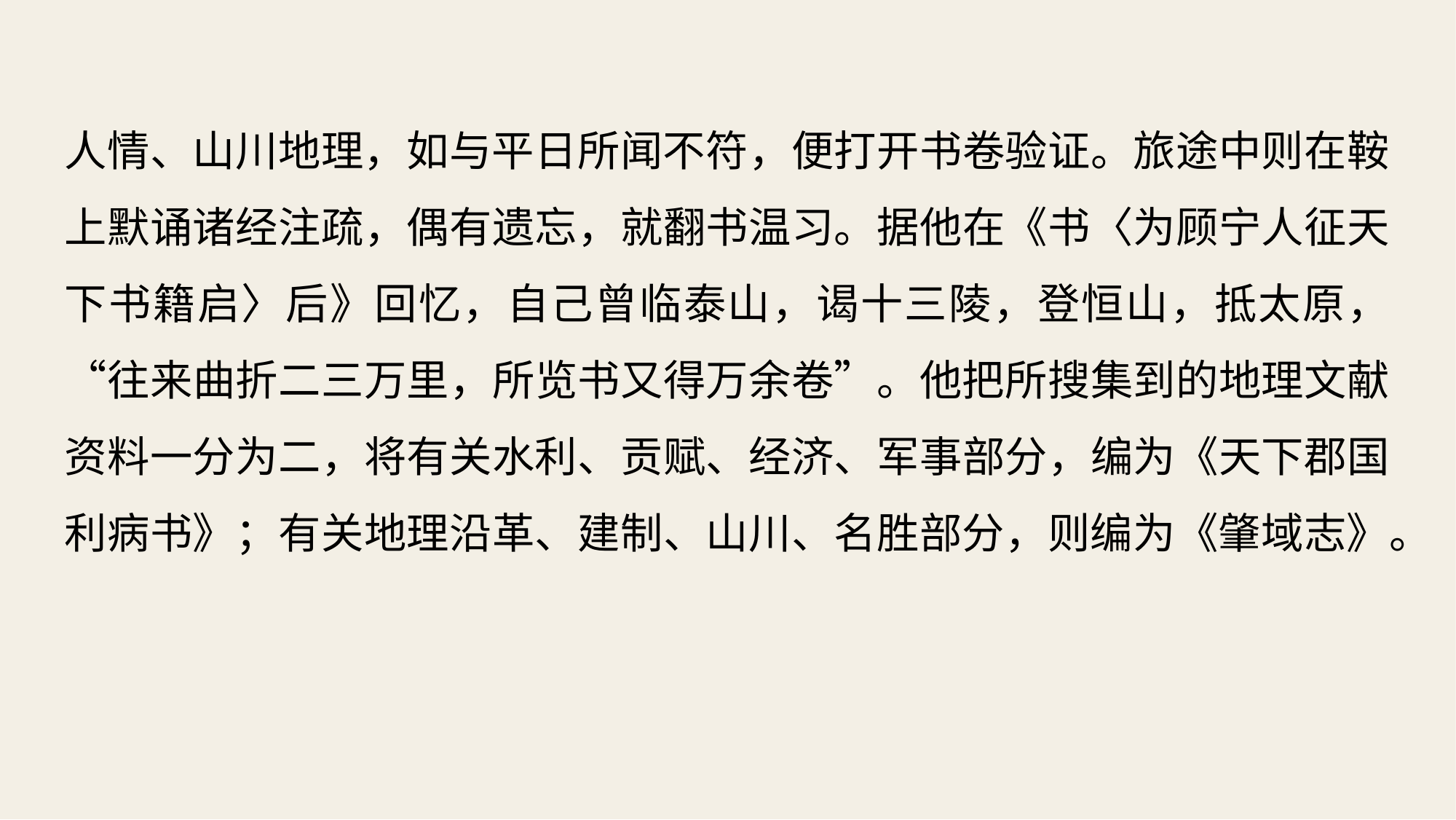

人情、山川地理，如与平日所闻不符，便打开书卷验证。旅途中则在鞍上默诵诸经注疏，偶有遗忘，就翻书温习。据他在《书〈为顾宁人征天下书籍启〉后》回忆，自己曾临泰山，谒十三陵，登恒山，抵太原，“往来曲折二三万里，所览书又得万余卷”。他把所搜集到的地理文献资料一分为二，将有关水利、贡赋、经济、军事部分，编为《天下郡国利病书》；有关地理沿革、建制、山川、名胜部分，则编为《肇域志》。